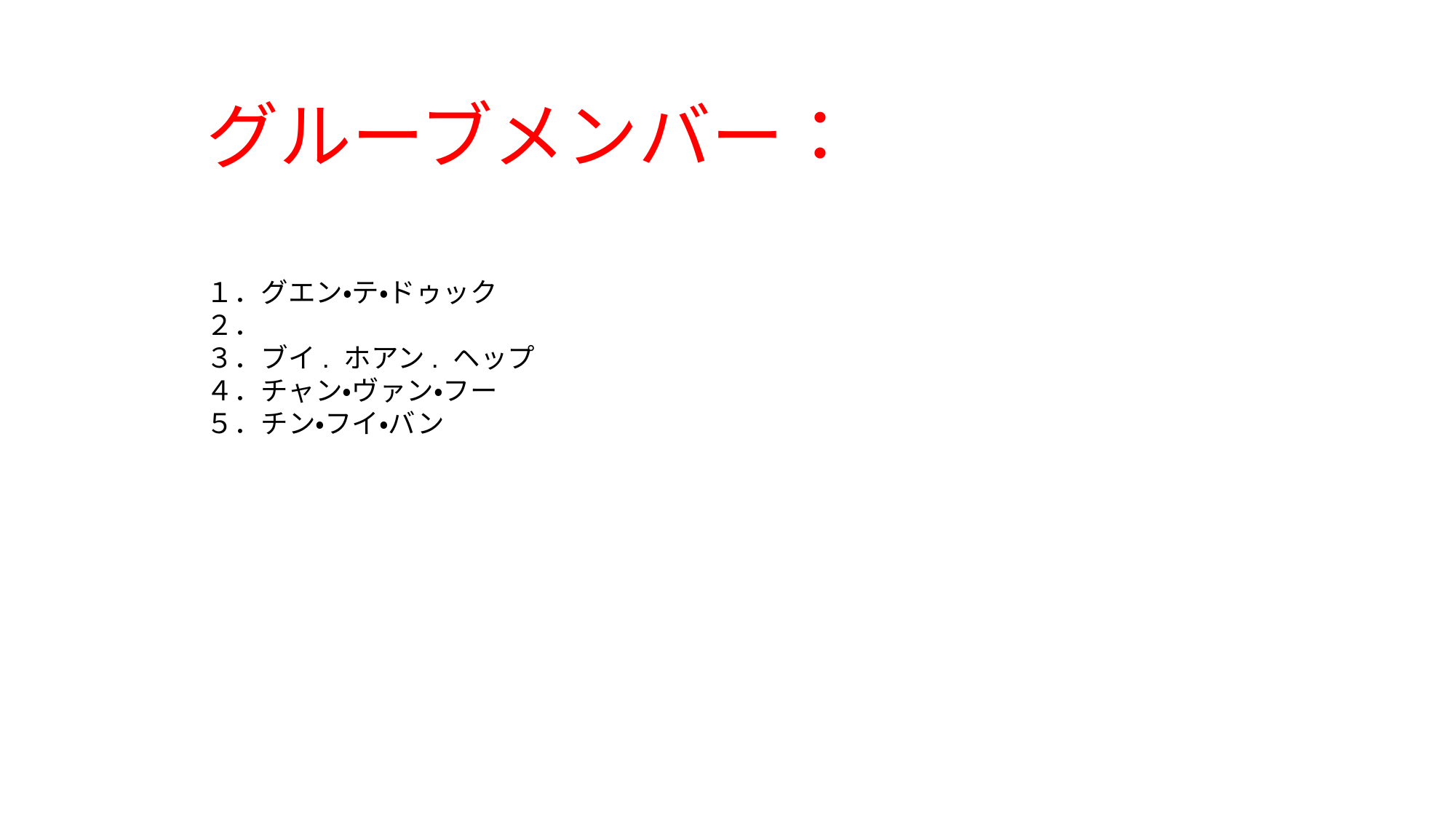

グルーブメンバー：

１．グエン・テ・ドゥック
２．
３．ブイ. ホアン. ヘップ
４．チャン・ヴァン・フー
５．チン・フイ・バン